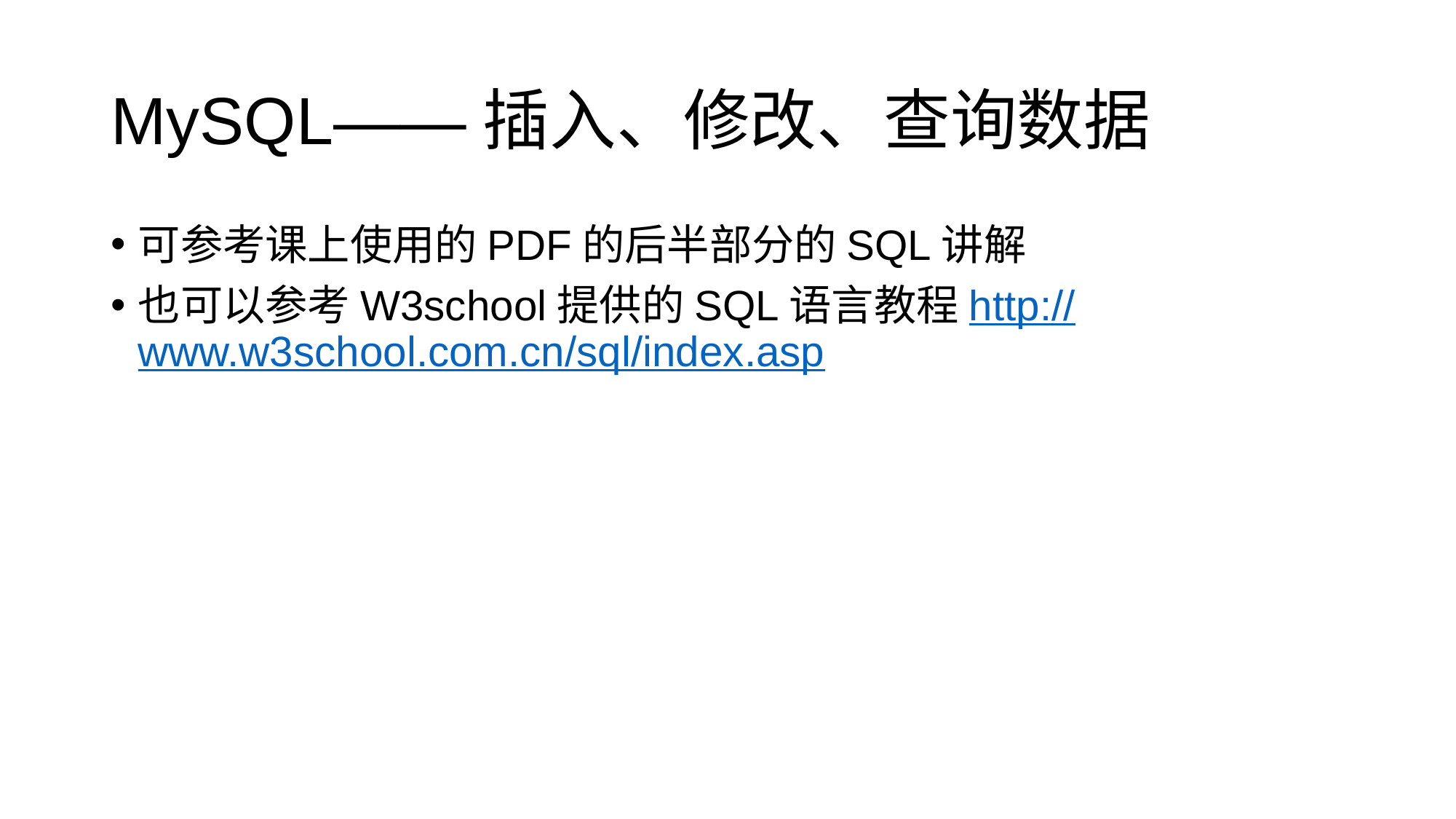

# MySQL——插入、修改、查询数据
可参考课上使用的PDF的后半部分的SQL讲解
也可以参考W3school提供的SQL语言教程http://www.w3school.com.cn/sql/index.asp